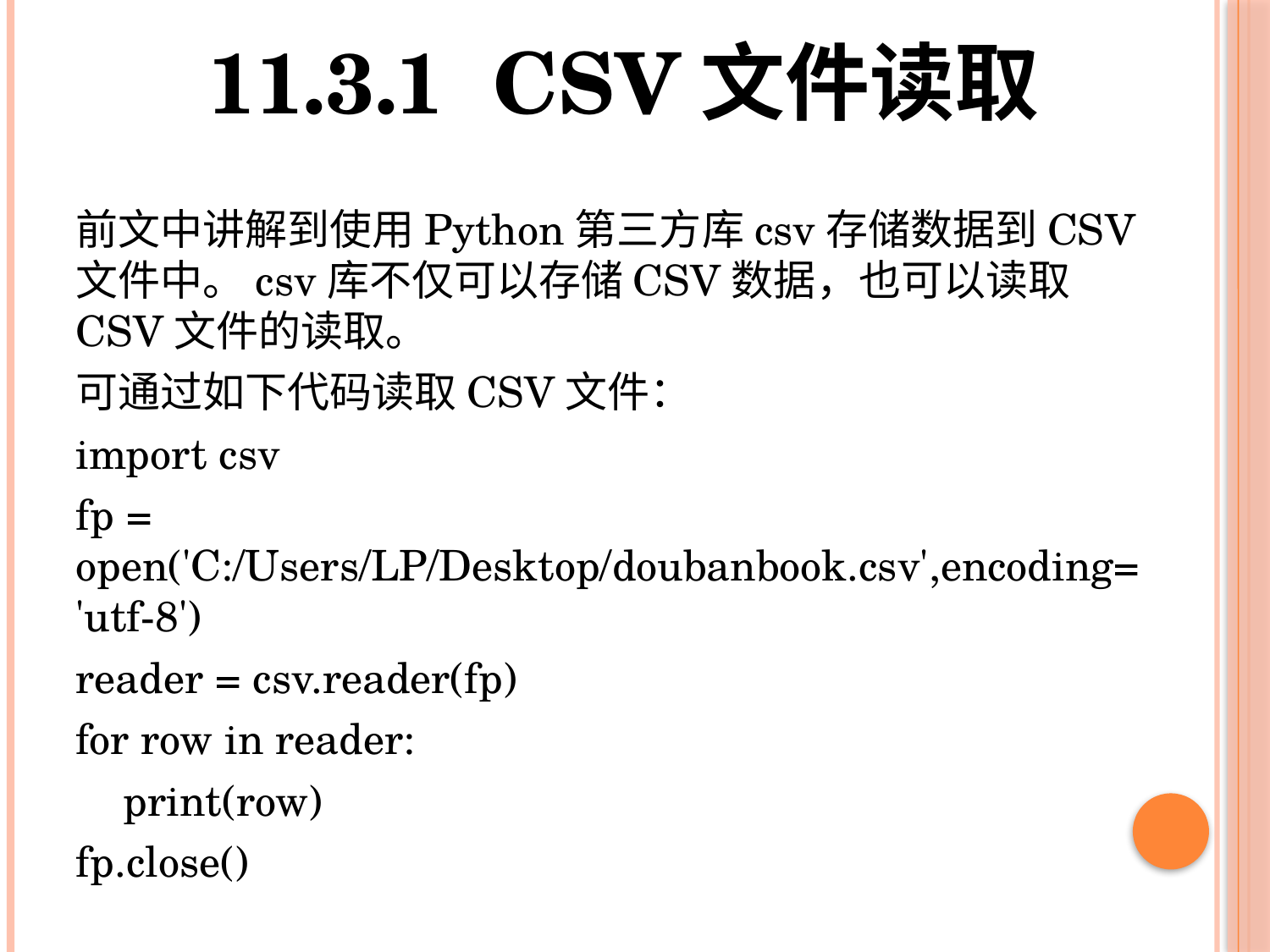

# 11.3.1  CSV文件读取
前文中讲解到使用Python第三方库csv存储数据到CSV文件中。csv库不仅可以存储CSV数据，也可以读取CSV文件的读取。
可通过如下代码读取CSV文件：
import csv
fp = open('C:/Users/LP/Desktop/doubanbook.csv',encoding='utf-8')
reader = csv.reader(fp)
for row in reader:
    print(row)
fp.close()